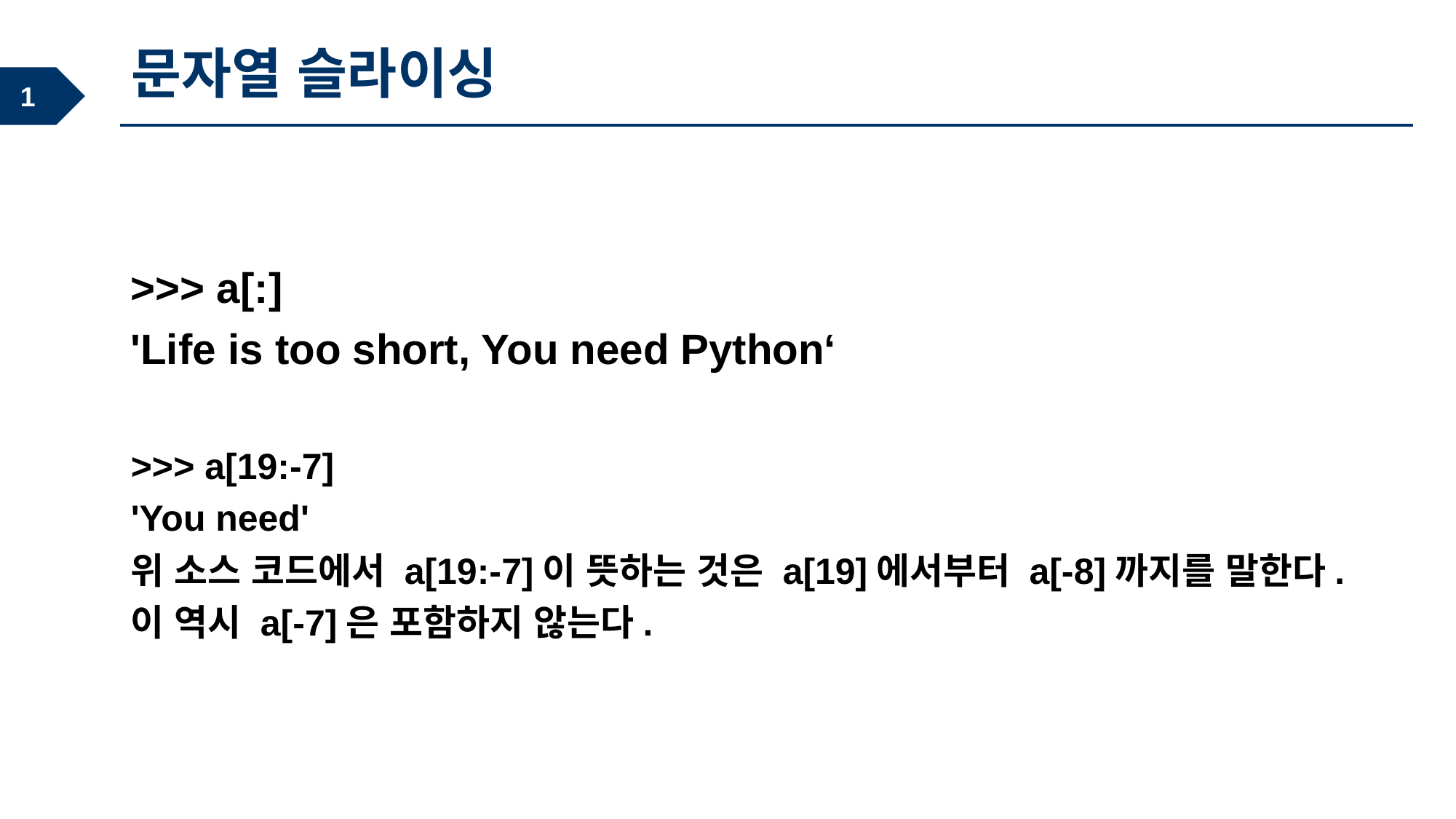

문자열 슬라이싱
>>> a[:]
'Life is too short, You need Python‘

>>> a[19:-7]
'You need'
위 소스 코드에서 a[19:-7]이 뜻하는 것은 a[19]에서부터 a[-8]까지를 말한다. 이 역시 a[-7]은 포함하지 않는다.